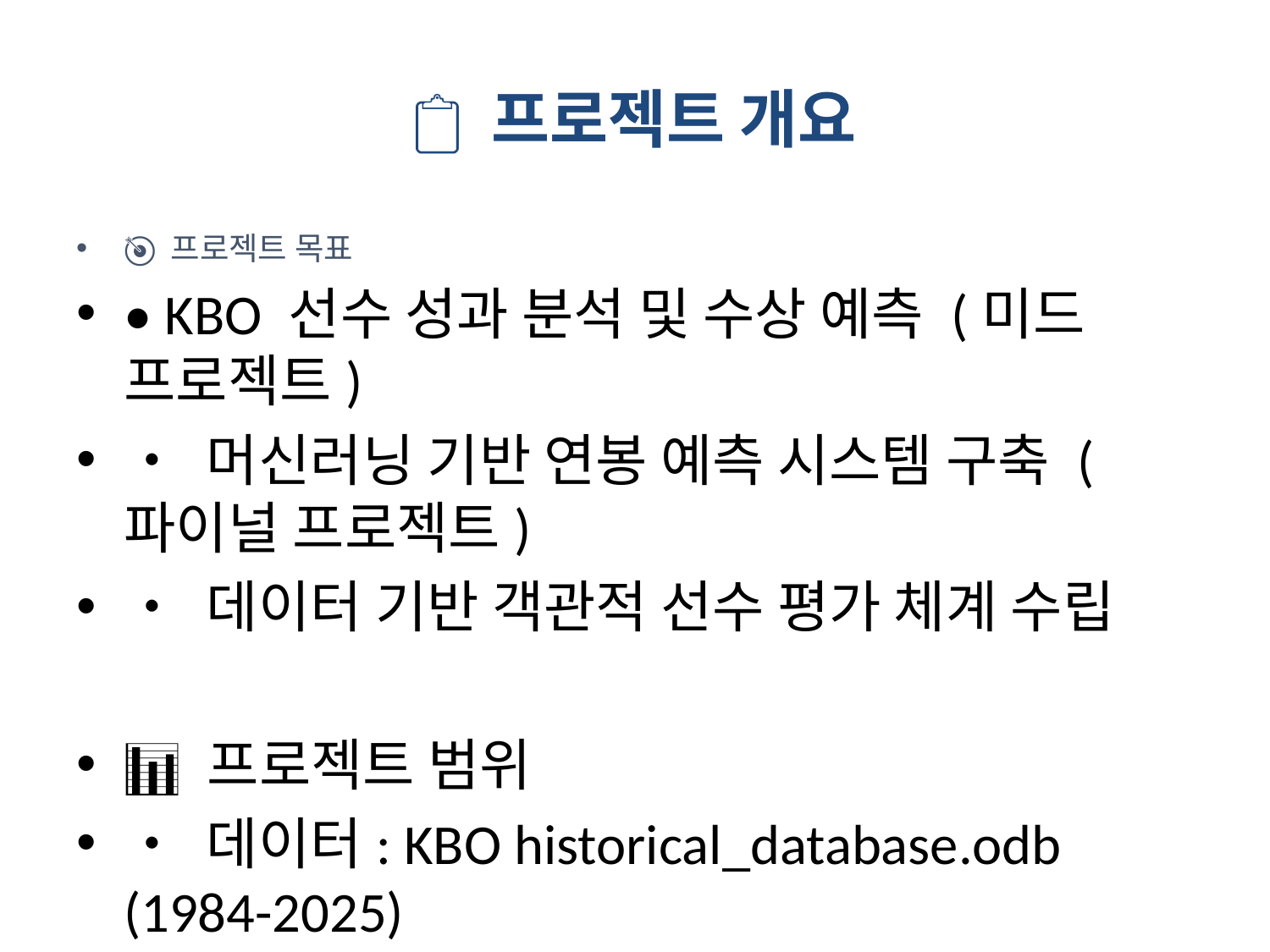

# 📋 프로젝트 개요
🎯 프로젝트 목표
• KBO 선수 성과 분석 및 수상 예측 (미드 프로젝트)
• 머신러닝 기반 연봉 예측 시스템 구축 (파이널 프로젝트)
• 데이터 기반 객관적 선수 평가 체계 수립

📊 프로젝트 범위
• 데이터: KBO historical_database.odb (1984-2025)
• 대상: 타자, 투수 선수 성과 및 연봉 데이터
• 기간: 2020-2024년 (5년간) + 과거 데이터 활용

🛠️ 핵심 가치
• 객관적 데이터 분석을 통한 선수 평가
• 머신러닝 모델을 활용한 예측 시스템
• 실무 활용 가능한 분석 도구 제공